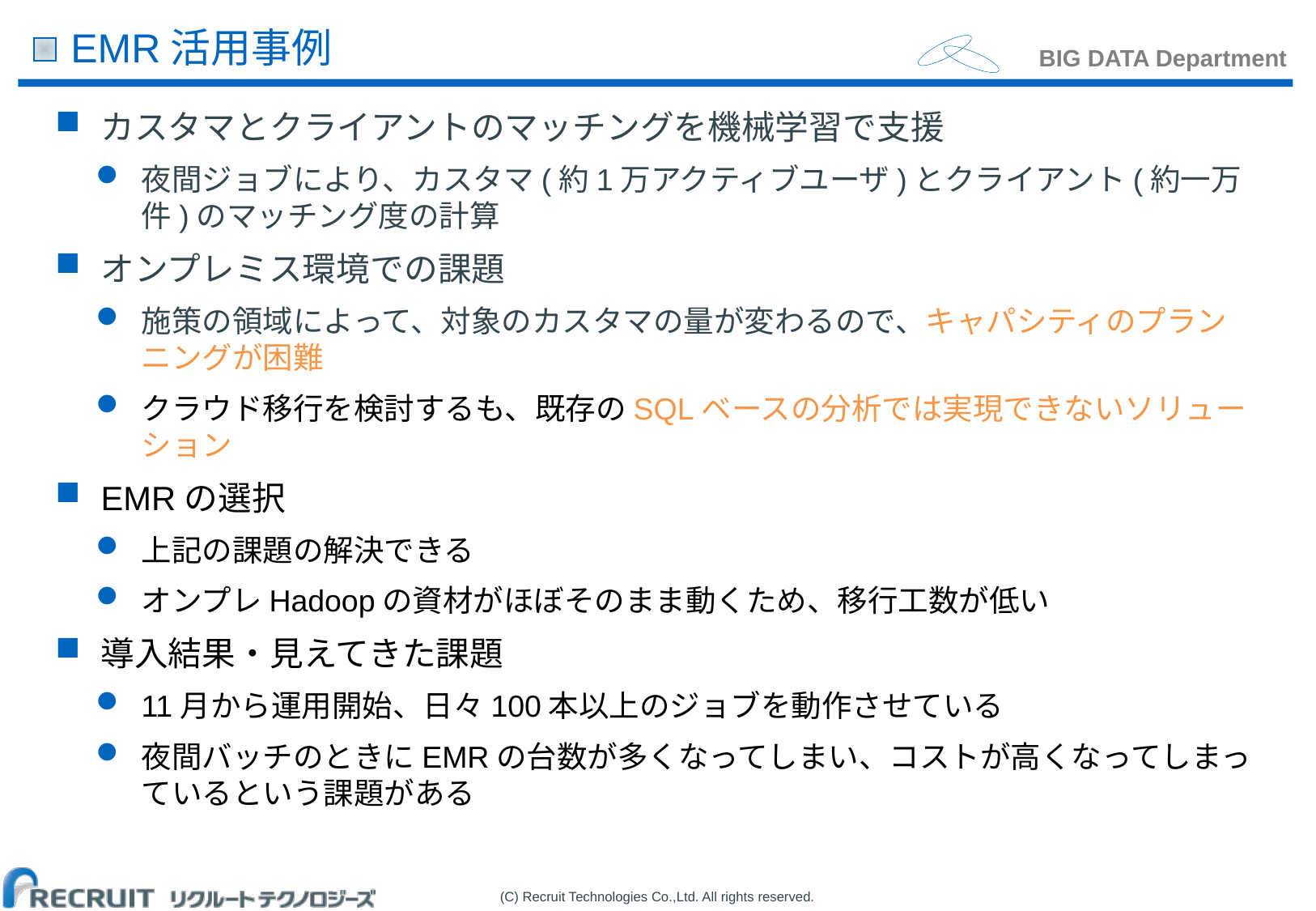

# EMR活用事例
カスタマとクライアントのマッチングを機械学習で支援
夜間ジョブにより、カスタマ(約1万アクティブユーザ)とクライアント(約一万件)のマッチング度の計算
オンプレミス環境での課題
施策の領域によって、対象のカスタマの量が変わるので、キャパシティのプランニングが困難
クラウド移行を検討するも、既存のSQLベースの分析では実現できないソリューション
EMRの選択
上記の課題の解決できる
オンプレHadoopの資材がほぼそのまま動くため、移行工数が低い
導入結果・見えてきた課題
11月から運用開始、日々100本以上のジョブを動作させている
夜間バッチのときにEMRの台数が多くなってしまい、コストが高くなってしまっているという課題がある